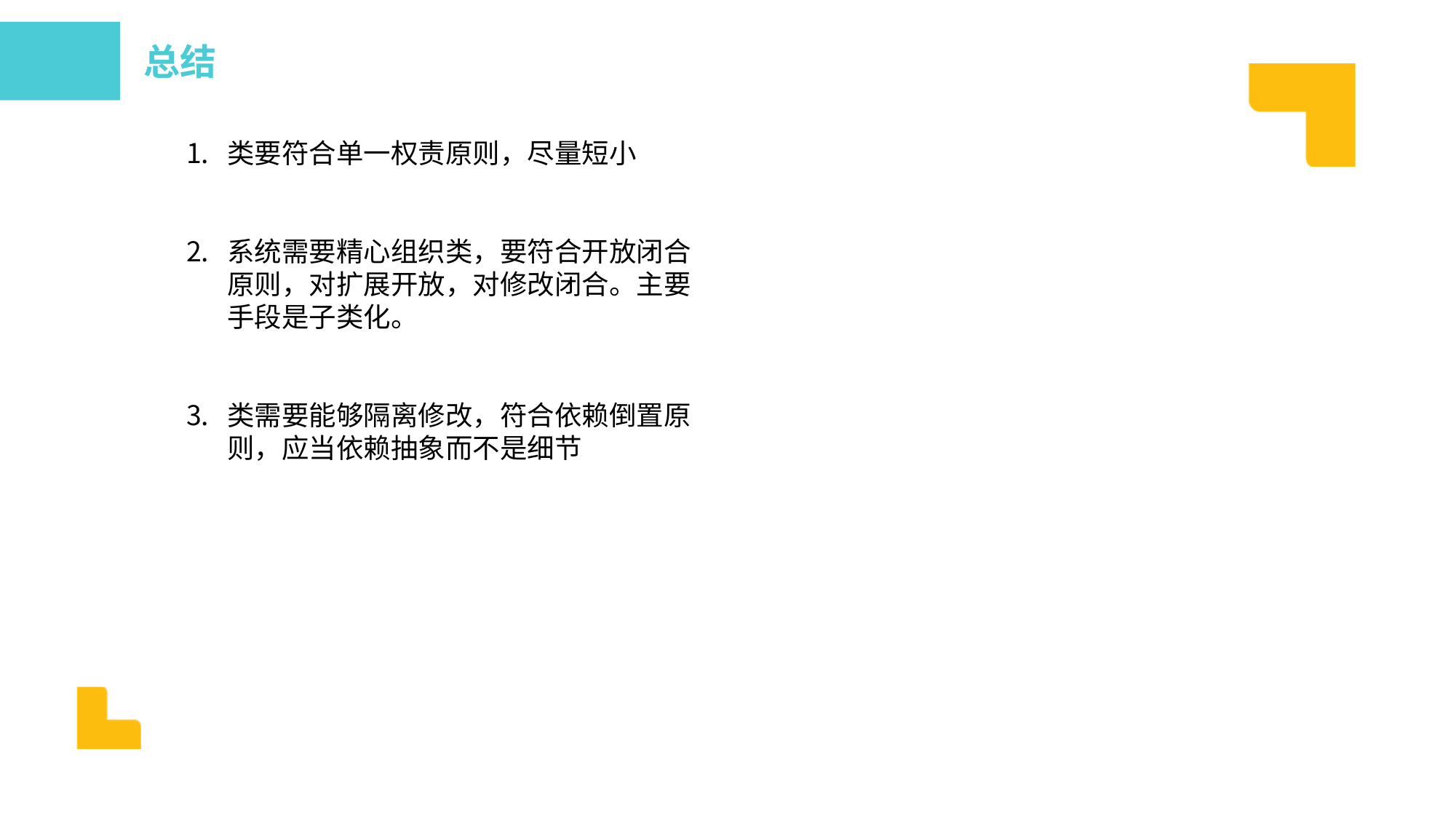

总结
类要符合单一权责原则，尽量短小

系统需要精心组织类，要符合开放闭合原则，对扩展开放，对修改闭合。主要手段是子类化。

类需要能够隔离修改，符合依赖倒置原则，应当依赖抽象而不是细节